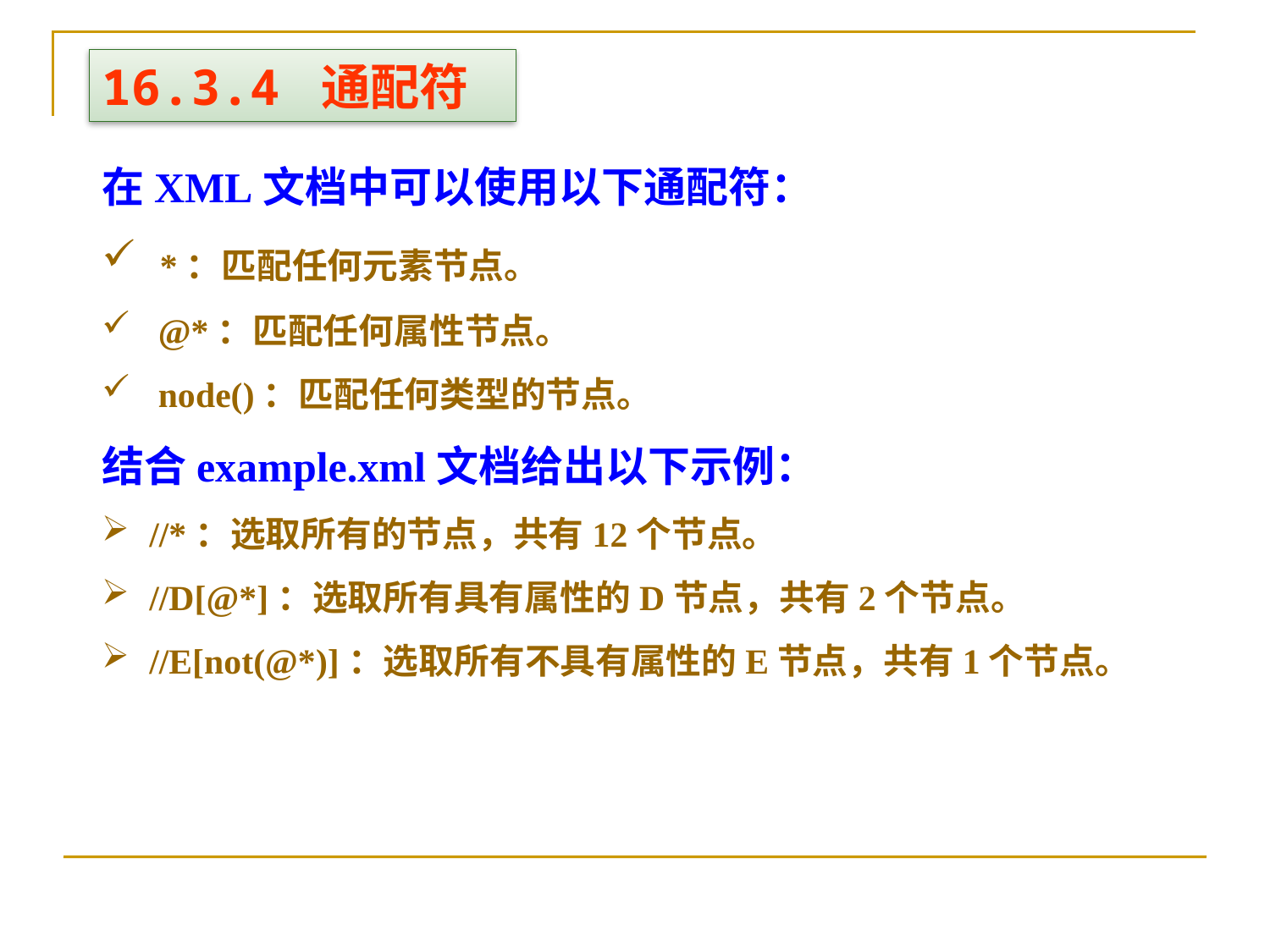

16.3.4 通配符
在XML文档中可以使用以下通配符：
 *：匹配任何元素节点。
 @*：匹配任何属性节点。
 node()：匹配任何类型的节点。
结合example.xml文档给出以下示例：
//*：选取所有的节点，共有12个节点。
//D[@*]：选取所有具有属性的D节点，共有2个节点。
//E[not(@*)]：选取所有不具有属性的E节点，共有1个节点。